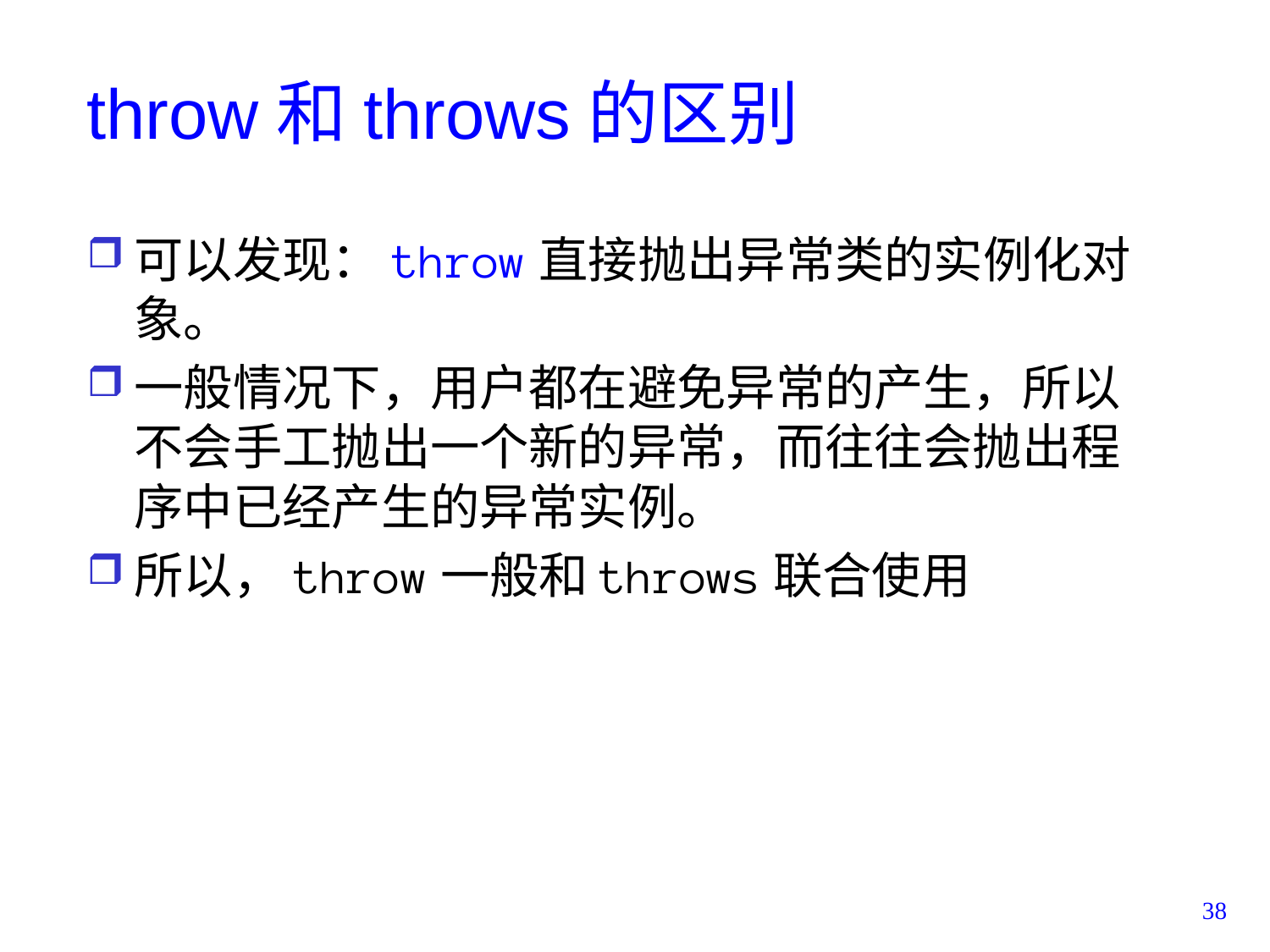

# throw和throws的区别
可以发现：throw直接抛出异常类的实例化对象。
一般情况下，用户都在避免异常的产生，所以不会手工抛出一个新的异常，而往往会抛出程序中已经产生的异常实例。
所以，throw一般和throws联合使用
38